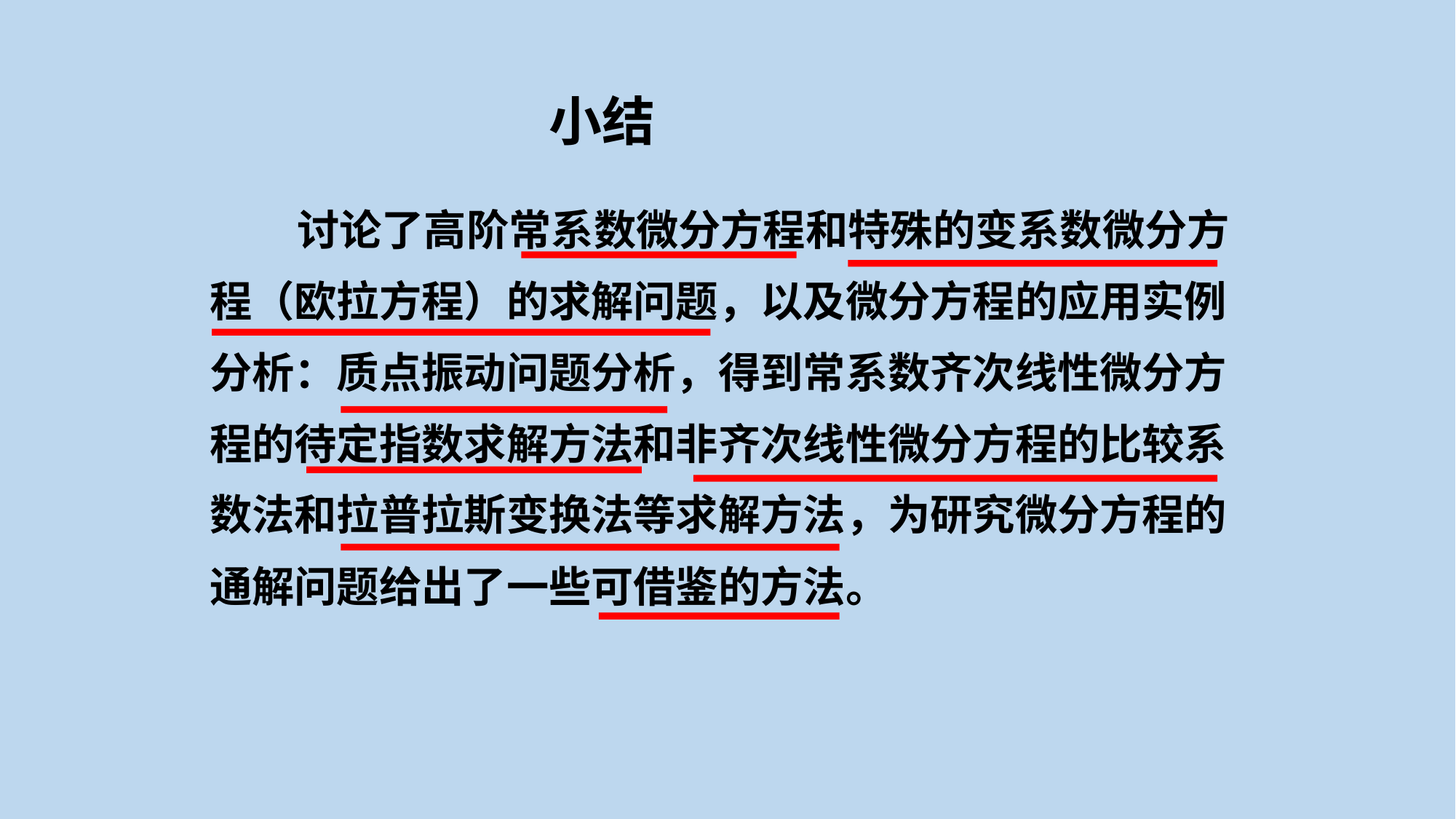

小结
        讨论了高阶常系数微分方程和特殊的变系数微分方程（欧拉方程）的求解问题，以及微分方程的应用实例分析：质点振动问题分析，得到常系数齐次线性微分方程的待定指数求解方法和非齐次线性微分方程的比较系数法和拉普拉斯变换法等求解方法，为研究微分方程的通解问题给出了一些可借鉴的方法。